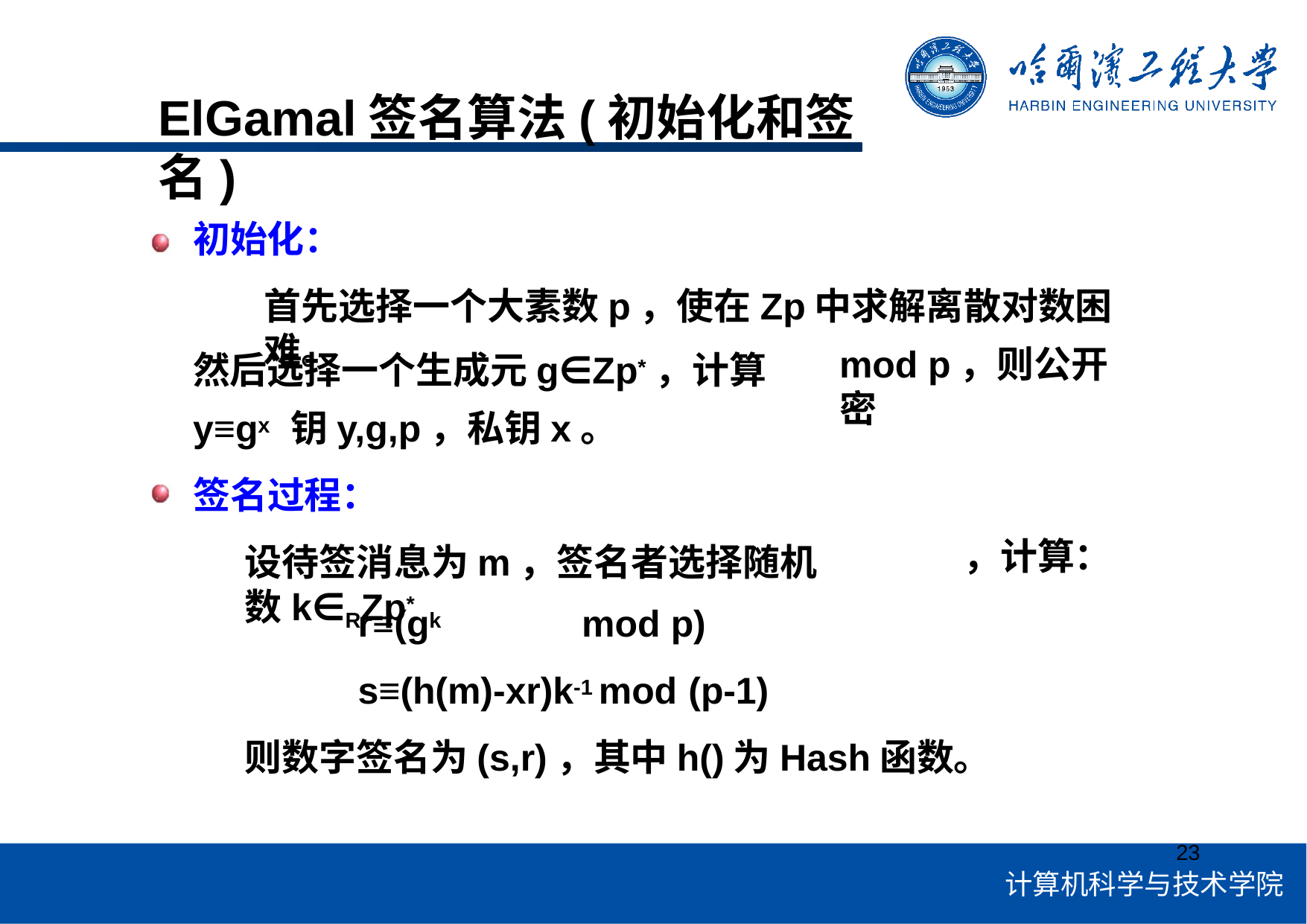

# ElGamal签名算法(初始化和签名)
初始化：
首先选择一个大素数p，使在Zp中求解离散对数困难。

然后选择一个生成元g∈Zp*，计算y≡gx  钥y,g,p，私钥x。
签名过程：
设待签消息为m，签名者选择随机数k∈RZp*
mod p，则公开密

，计算：
r≡(gk	mod p)
s≡(h(m)-xr)k-1 mod (p-1)
则数字签名为(s,r)，其中h()为Hash函数。
23